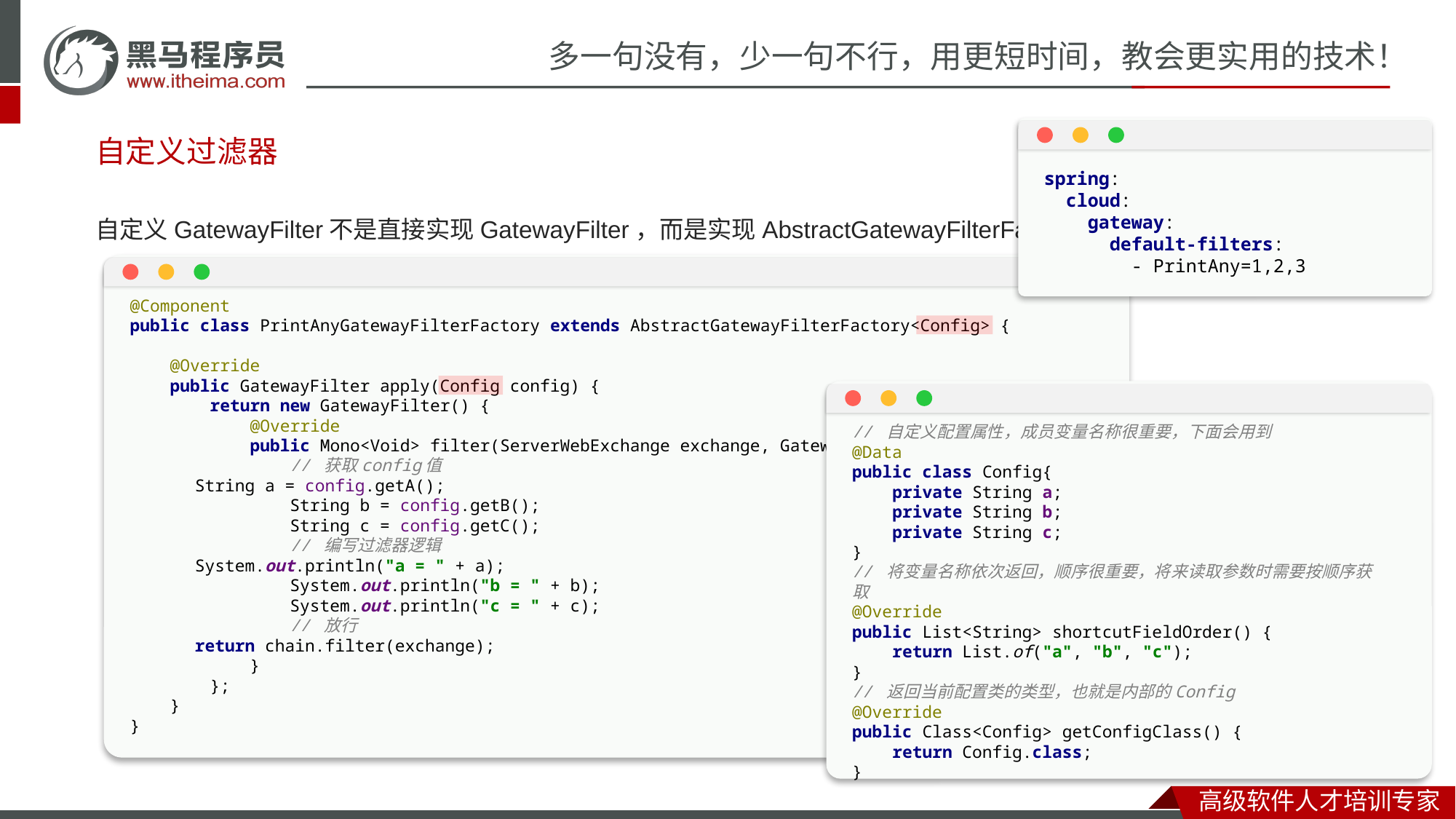

自定义过滤器

spring:
  cloud:
    gateway:
      default-filters:
        - PrintAny=1,2,3
自定义GatewayFilter不是直接实现GatewayFilter，而是实现AbstractGatewayFilterFactory，示例如下：

@Component
public class PrintAnyGatewayFilterFactory extends AbstractGatewayFilterFactory<Object> {
    @Override
    public GatewayFilter apply(Object config) {
        return new GatewayFilter() {
            @Override
            public Mono<Void> filter(ServerWebExchange exchange, GatewayFilterChain chain) {
                // 获取请求
                ServerHttpRequest request = exchange.getRequest();
                // 编写过滤器逻辑
                System.out.println("过滤器执行了");
                // 放行
                return chain.filter(exchange);
            }
        };
    }
}

@Component
public class PrintAnyGatewayFilterFactory extends AbstractGatewayFilterFactory<Config> {
    @Override
    public GatewayFilter apply(Config config) {
        return new GatewayFilter() {
            @Override
            public Mono<Void> filter(ServerWebExchange exchange, GatewayFilterChain chain) {
                // 获取config值
                String a = config.getA();
                String b = config.getB();
                String c = config.getC();
                // 编写过滤器逻辑
                System.out.println("a = " + a);
                System.out.println("b = " + b);
                System.out.println("c = " + c);
                // 放行
                return chain.filter(exchange);
            }
        };
    }
}

// 自定义配置属性，成员变量名称很重要，下面会用到
@Data
public class Config{
    private String a;
    private String b;
    private String c;
}
// 将变量名称依次返回，顺序很重要，将来读取参数时需要按顺序获取
@Override
public List<String> shortcutFieldOrder() {
    return List.of("a", "b", "c");
}
// 返回当前配置类的类型，也就是内部的Config
@Override
public Class<Config> getConfigClass() {
    return Config.class;
}

spring:
  cloud:
    gateway:
      default-filters:
        - PrintAny # 直接以类名前缀作为过滤器名